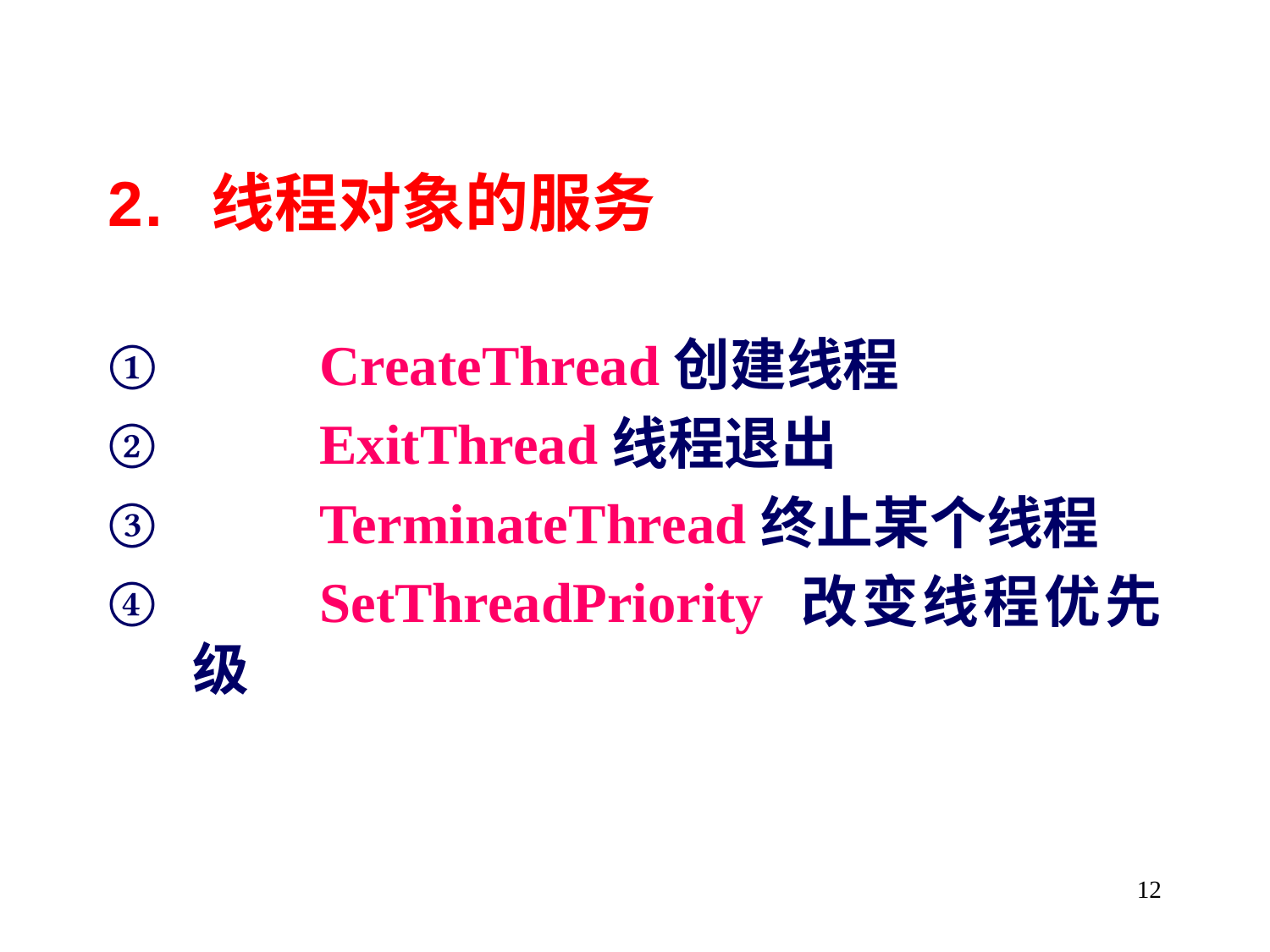

线程对象的服务

	CreateThread创建线程
	ExitThread线程退出
	TerminateThread终止某个线程
	SetThreadPriority 改变线程优先级
12